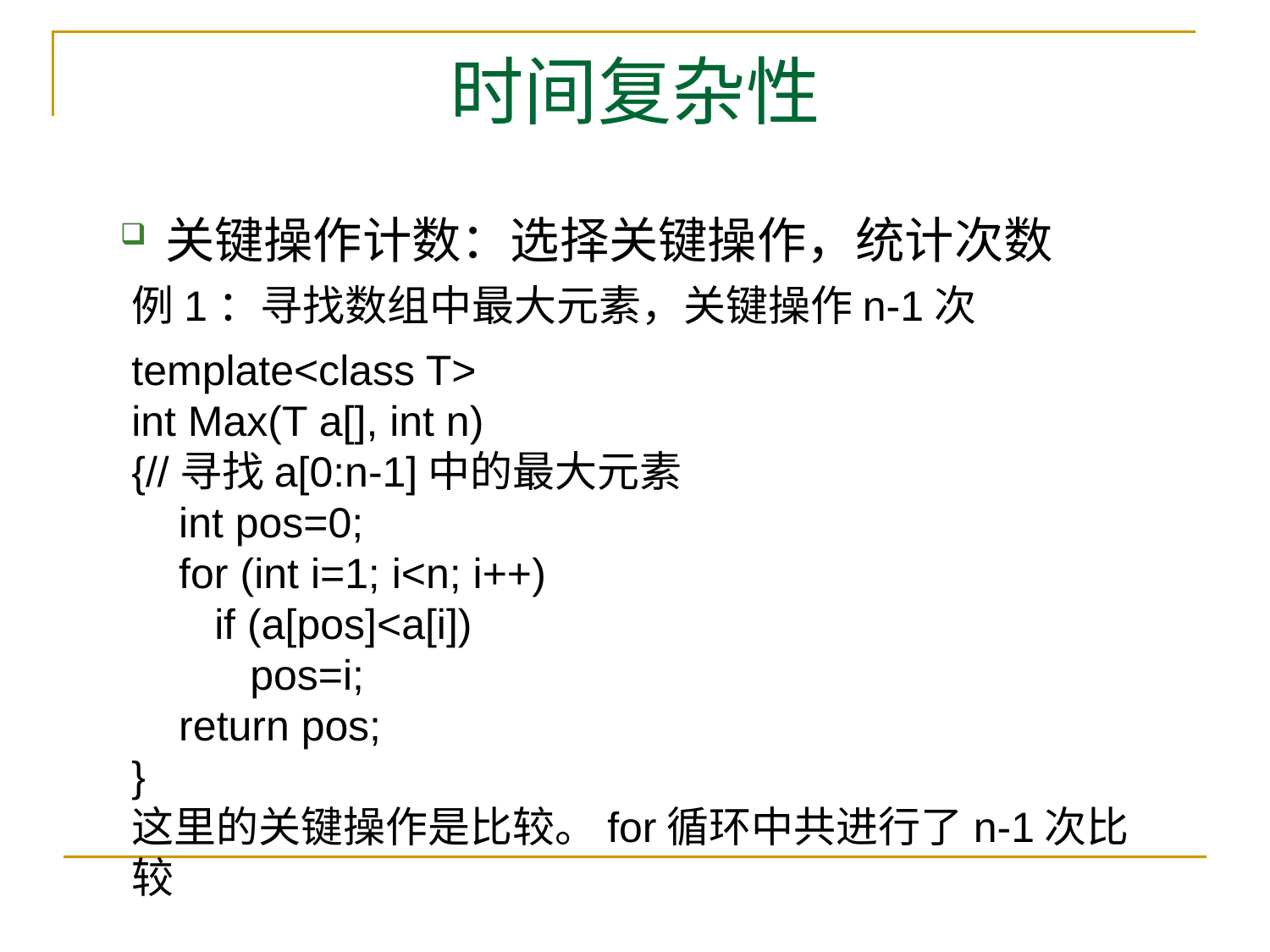

# 时间复杂性
关键操作计数：选择关键操作，统计次数
例1：寻找数组中最大元素，关键操作n-1次

template<class T>
int Max(T a[], int n)
{//寻找a[0:n-1]中的最大元素
    int pos=0;
    for (int i=1; i<n; i++)
       if (a[pos]<a[i])
          pos=i;
    return pos;
}
这里的关键操作是比较。for循环中共进行了n-1次比较